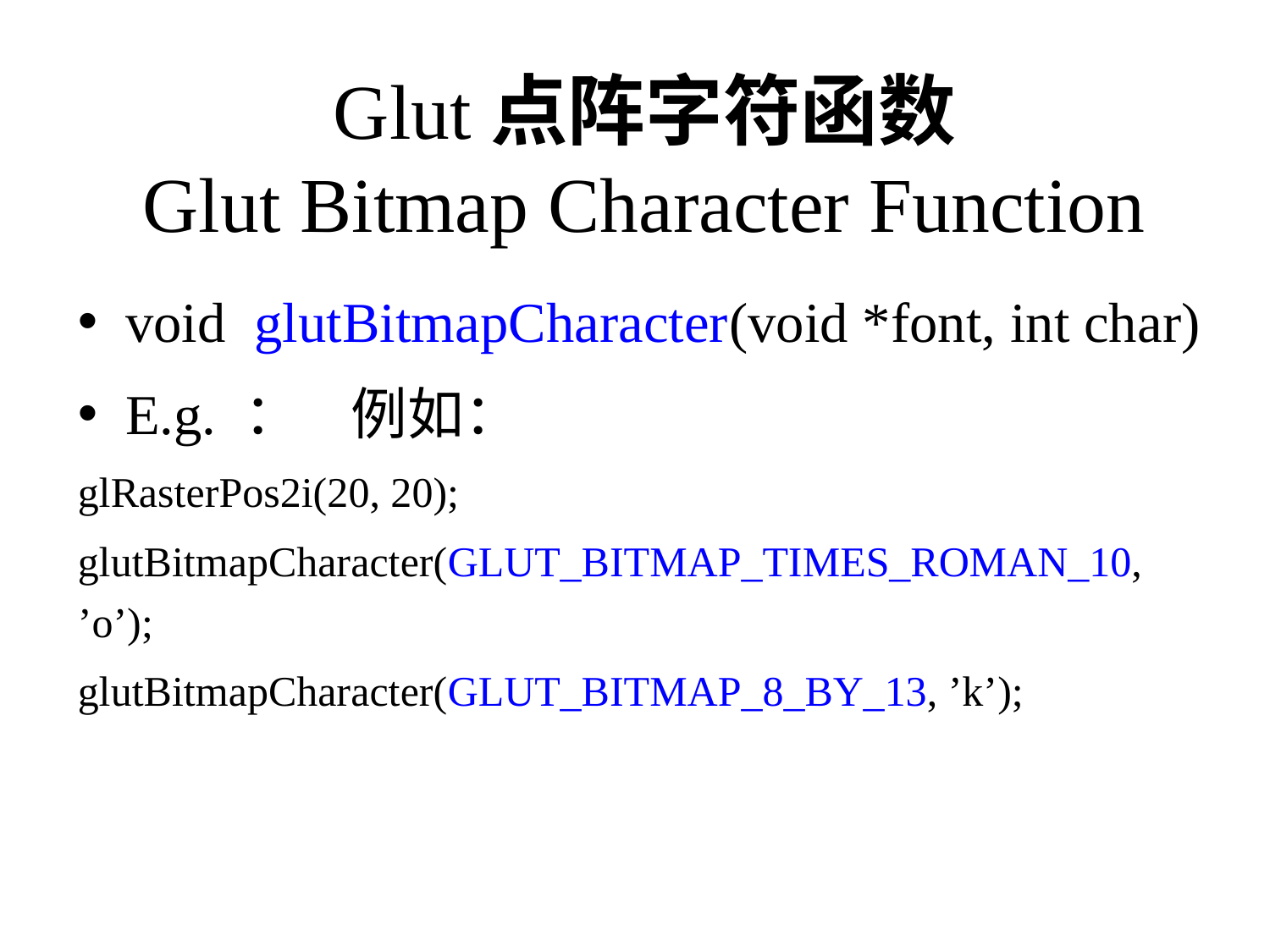

# Glut点阵字符函数 Glut Bitmap Character Function
void  glutBitmapCharacter(void *font, int char)
E.g. ：    例如：
glRasterPos2i(20, 20);
glutBitmapCharacter(GLUT_BITMAP_TIMES_ROMAN_10, ’o’);
glutBitmapCharacter(GLUT_BITMAP_8_BY_13, ’k’);